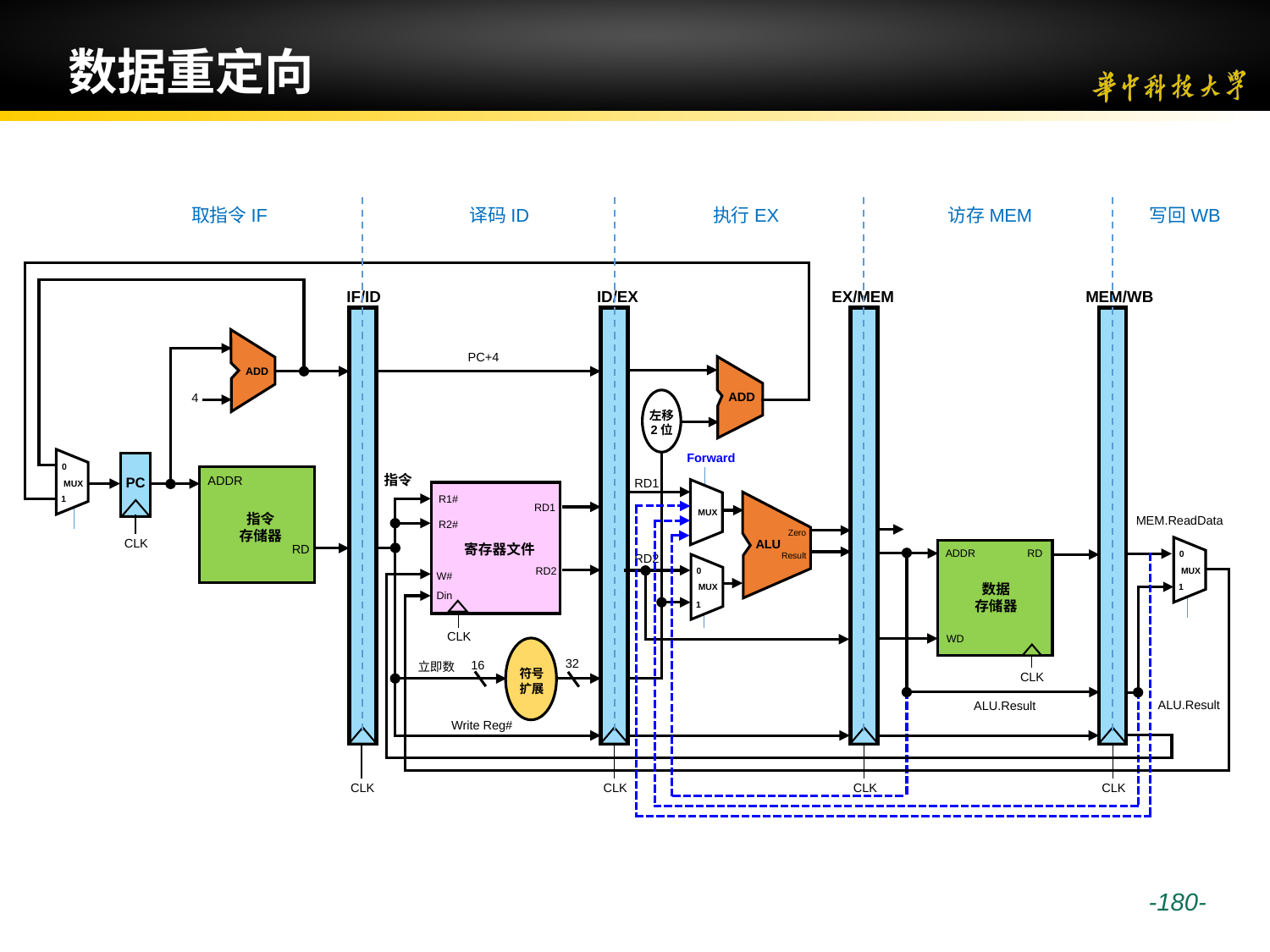

# 数据重定向
取指令IF
译码ID
执行EX
访存MEM
写回WB
MEM/WB

EX/MEM

IF/ID

ID/EX

ADD
PC+4

ADD
4

左移
2位
Forward
0

MUX
1

PC
指令
ADDR

指令
存储器
RD
RD1

MUX

R1#
RD1
R2#
寄存器文件
RD2
W#
Din

Zero
ALU
Result

MEM.ReadData
CLK
0

MUX
1
RD
ADDR

数据
存储器
WD
RD2
0

MUX
1

CLK

符号
扩展

CLK
32
16
立即数
ALU.Result
ALU.Result
Write Reg#
CLK
CLK
CLK
CLK
 -180-